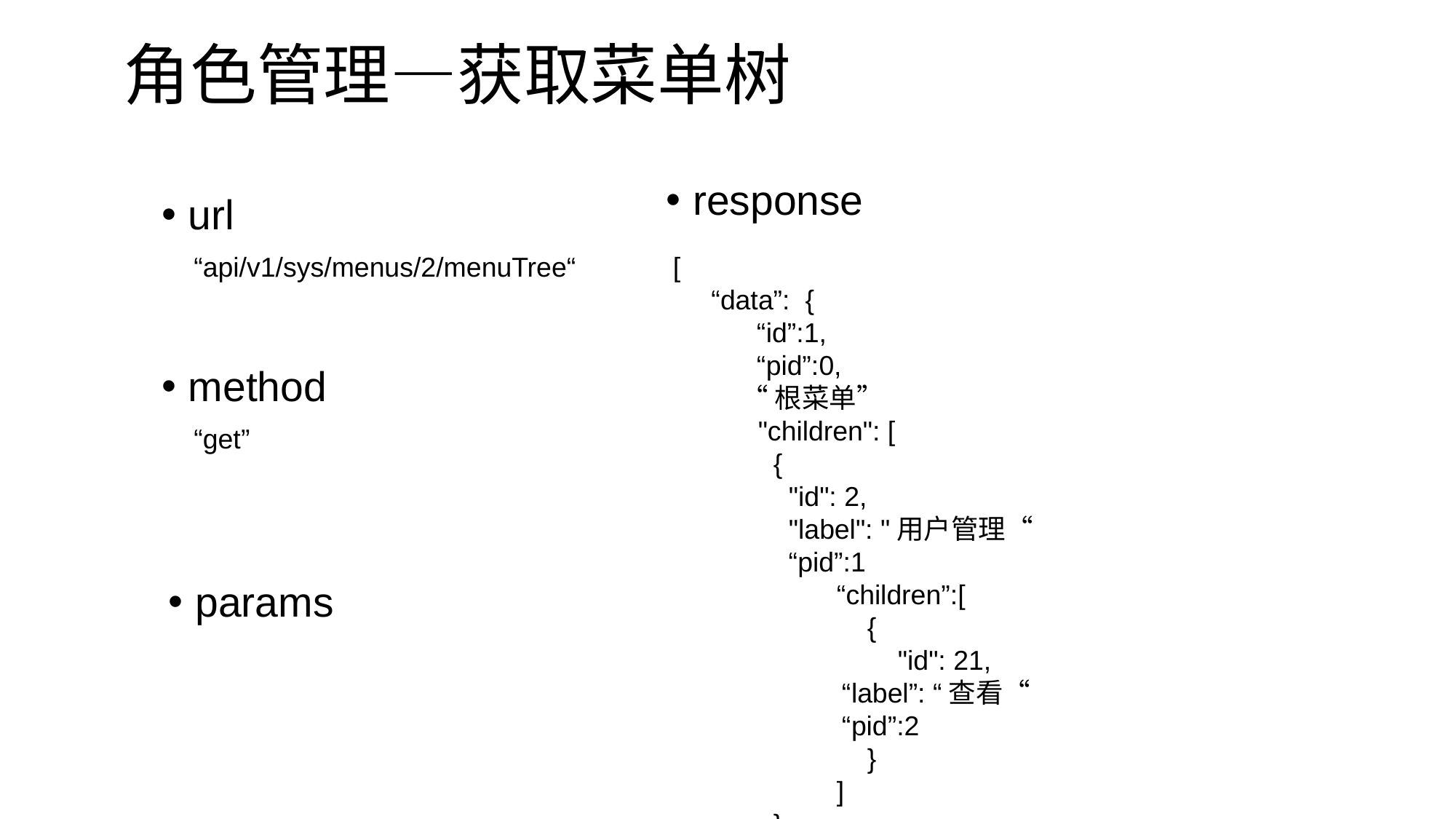

# 角色管理—获取菜单树
response
url
“api/v1/sys/menus/2/menuTree“
[
     “data”:  {
           “id”:1,
           “pid”:0,
           “根菜单”
    "children": [
      {
        "id": 2,
        "label": "用户管理“
        “pid”:1
	“children”:[
	    {
 	        "id": 21,
               “label”: “查看“
               “pid”:2
 	    }
	]
      },
      {
        "id": 3,
        “label”: “系统管理“
        “pid”:1
      },
}
]
method
“get”
params